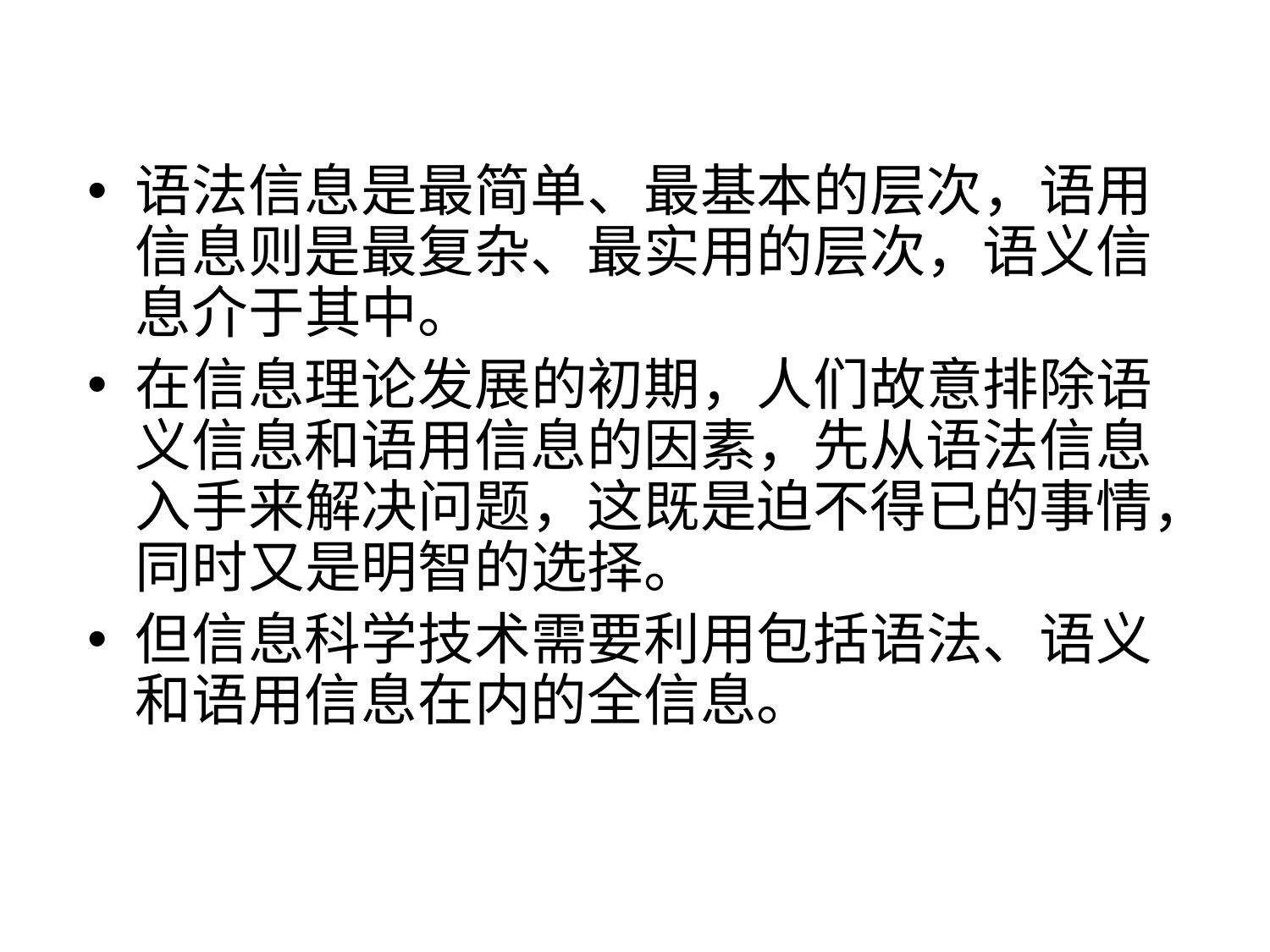

语法信息是最简单、最基本的层次，语用信息则是最复杂、最实用的层次，语义信息介于其中。
在信息理论发展的初期，人们故意排除语义信息和语用信息的因素，先从语法信息入手来解决问题，这既是迫不得已的事情，同时又是明智的选择。
但信息科学技术需要利用包括语法、语义和语用信息在内的全信息。